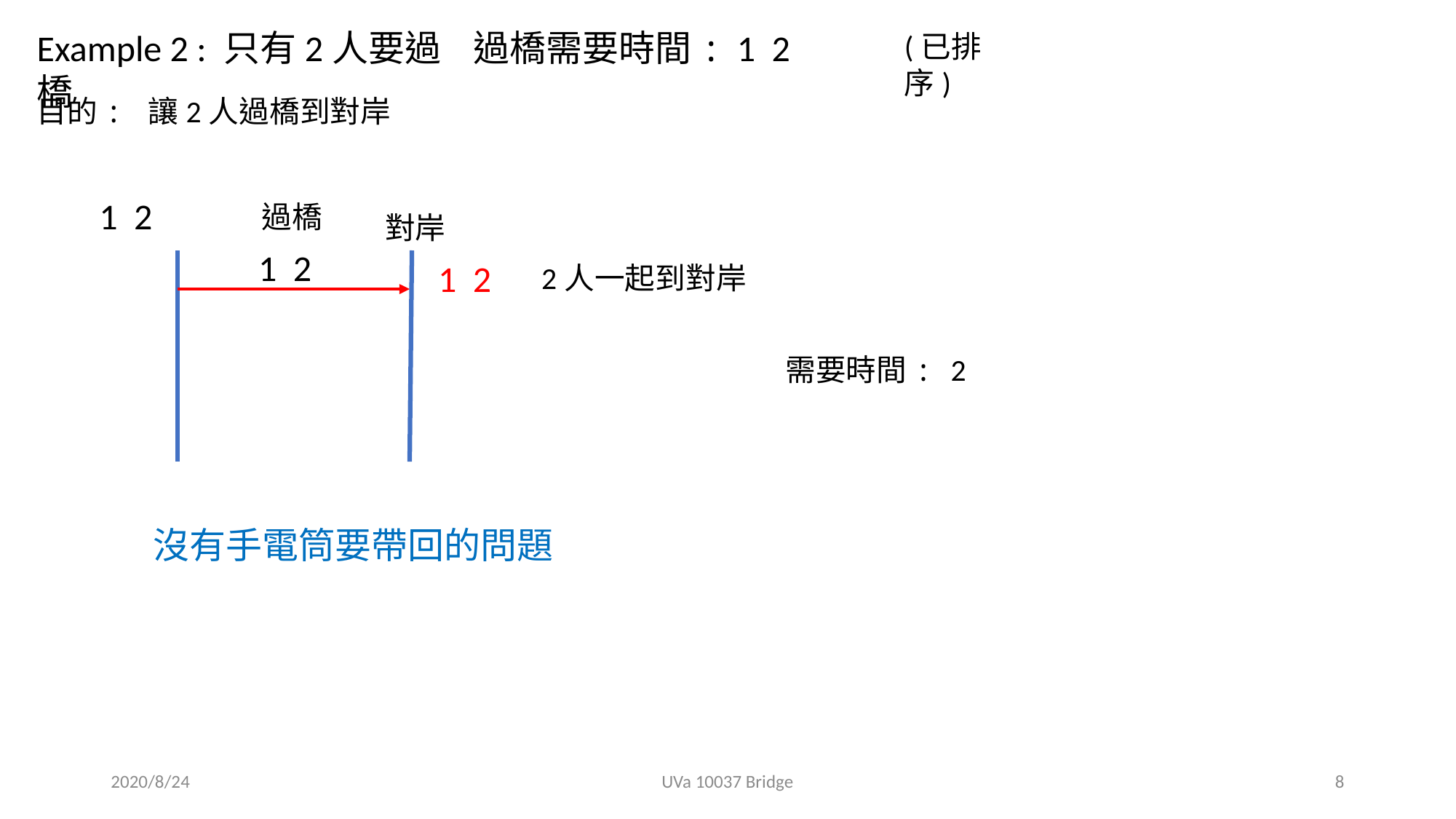

Example 2 : 只有2人要過橋
過橋需要時間:
1  2
(已排序)
目的: 讓2人過橋到對岸
      1  2
過橋
對岸
1  2
1  2
2人一起到對岸
需要時間: 2
沒有手電筒要帶回的問題
2020/8/24
UVa 10037 Bridge
8